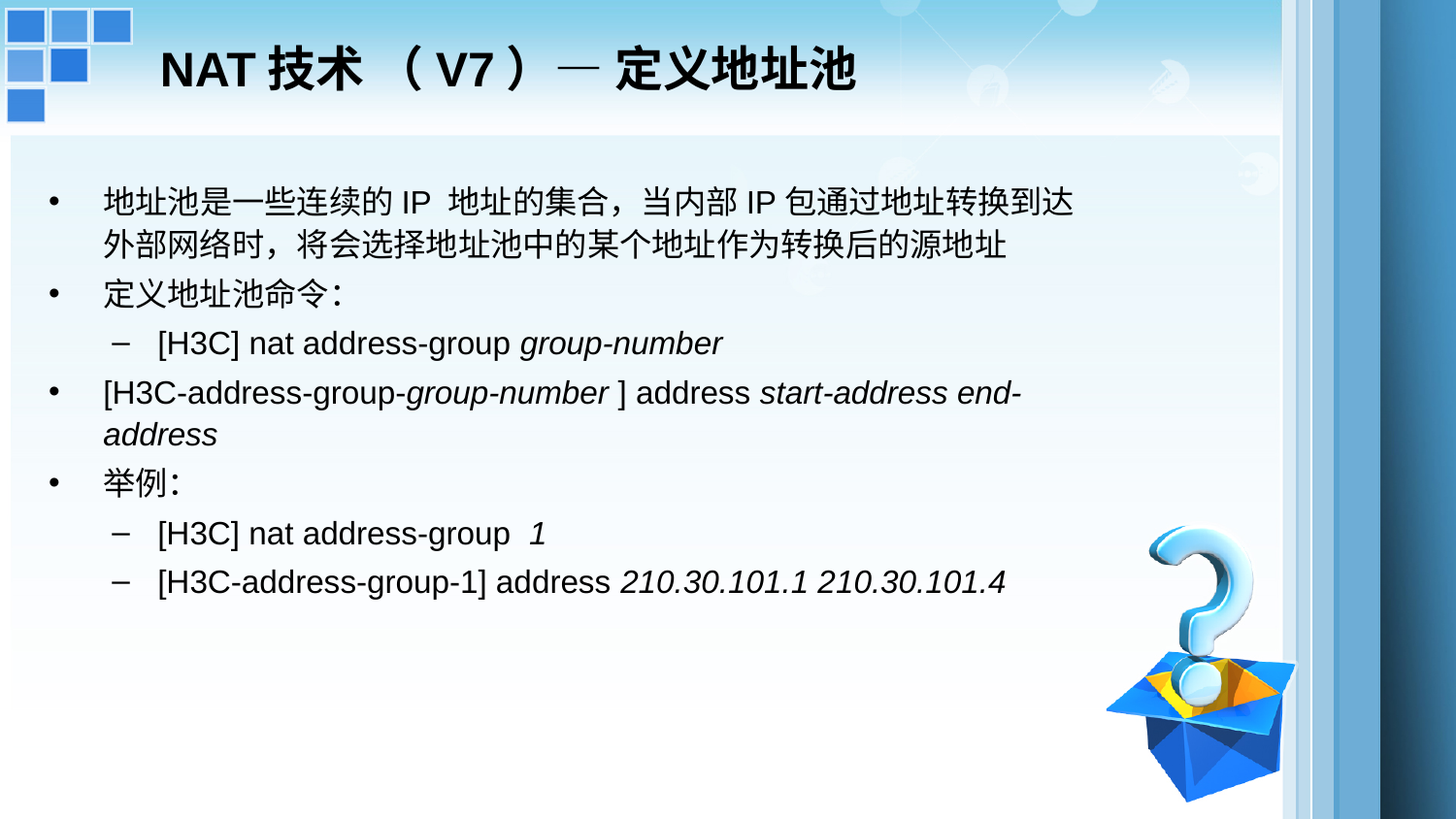

NAT技术 （V7）— 定义地址池
地址池是一些连续的IP 地址的集合，当内部IP包通过地址转换到达外部网络时，将会选择地址池中的某个地址作为转换后的源地址
定义地址池命令：
[H3C] nat address-group group-number
[H3C-address-group-group-number ] address start-address end-address
举例：
[H3C] nat address-group  1
[H3C-address-group-1] address 210.30.101.1 210.30.101.4